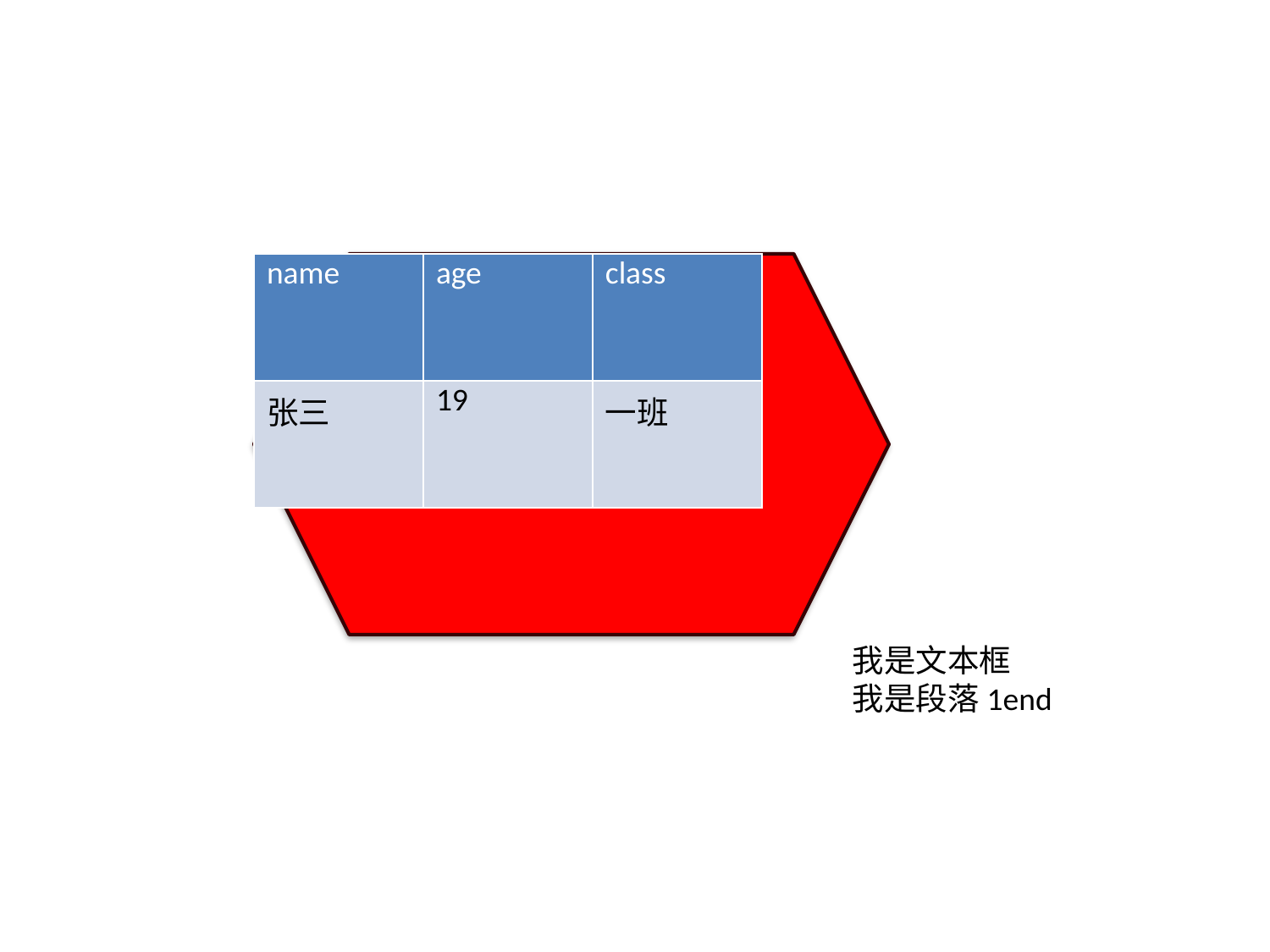

| name | age | class |
| --- | --- | --- |
| 张三 | 19 | 一班 |
# 标题1
标题2
我是文本框
我是段落1end